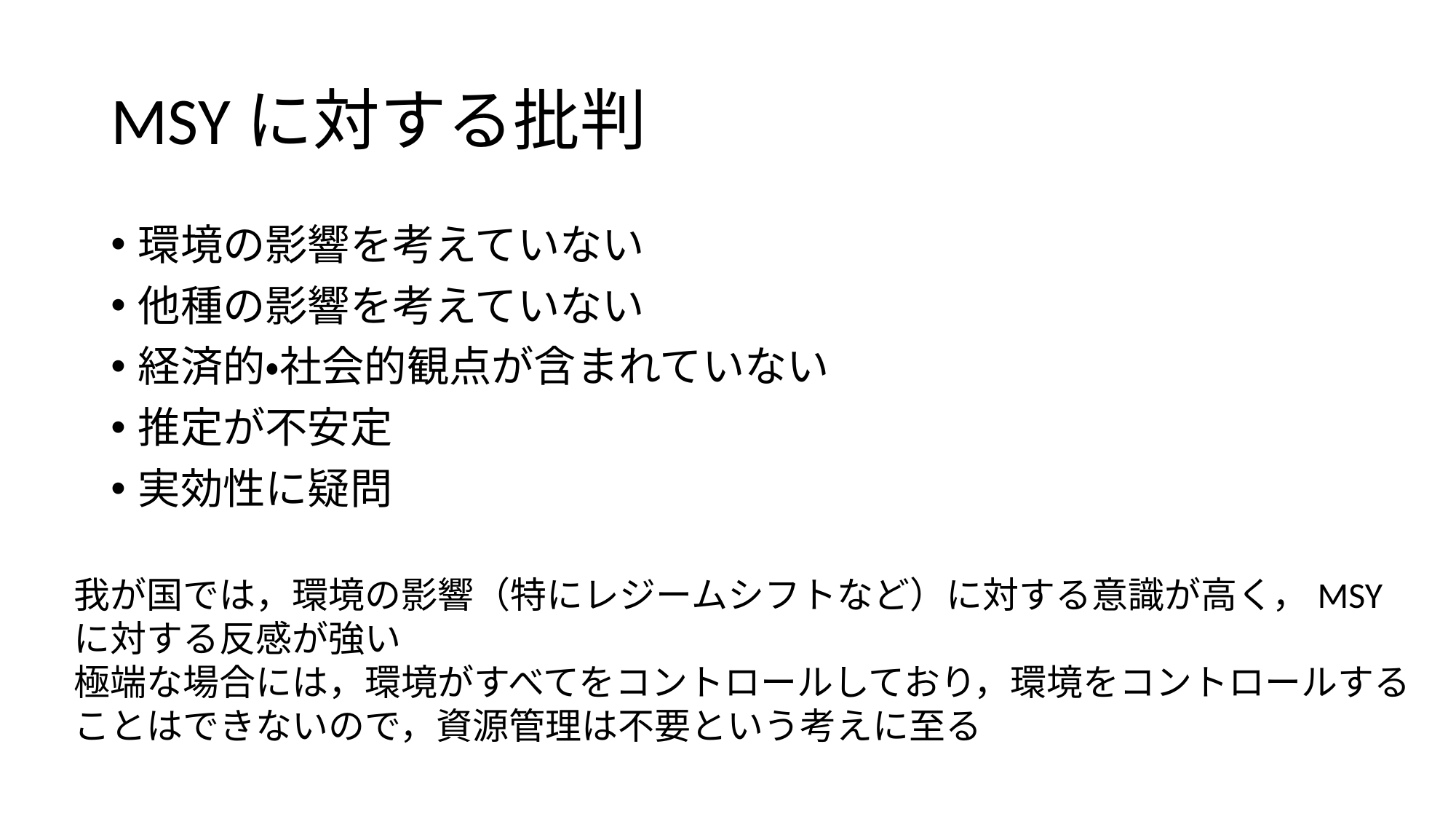

# MSYに対する批判
環境の影響を考えていない
他種の影響を考えていない
経済的・社会的観点が含まれていない
推定が不安定
実効性に疑問
我が国では，環境の影響（特にレジームシフトなど）に対する意識が高く，MSYに対する反感が強い
極端な場合には，環境がすべてをコントロールしており，環境をコントロールすることはできないので，資源管理は不要という考えに至る